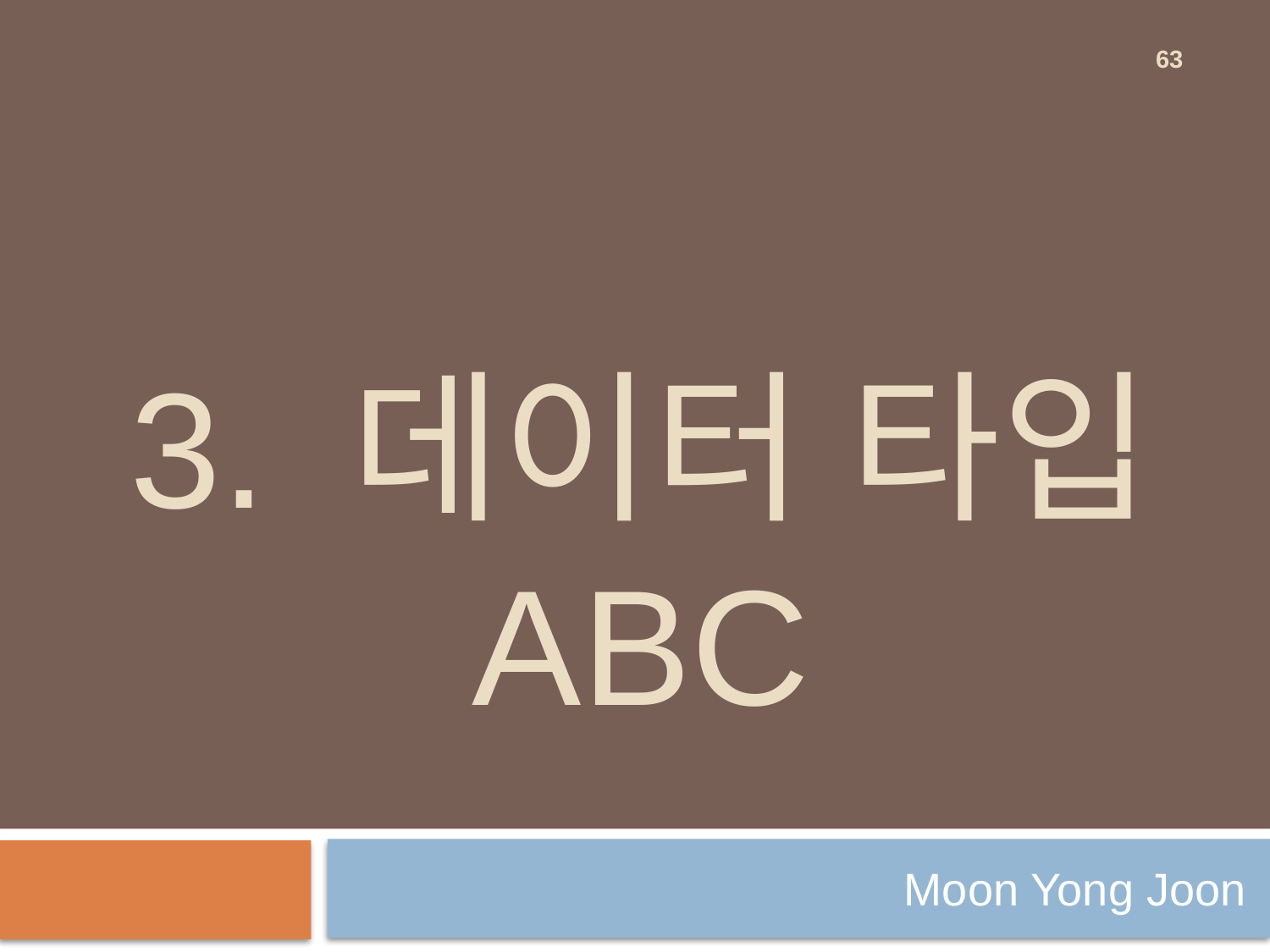

63
# 3. 데이터 타입 ABC
Moon Yong Joon